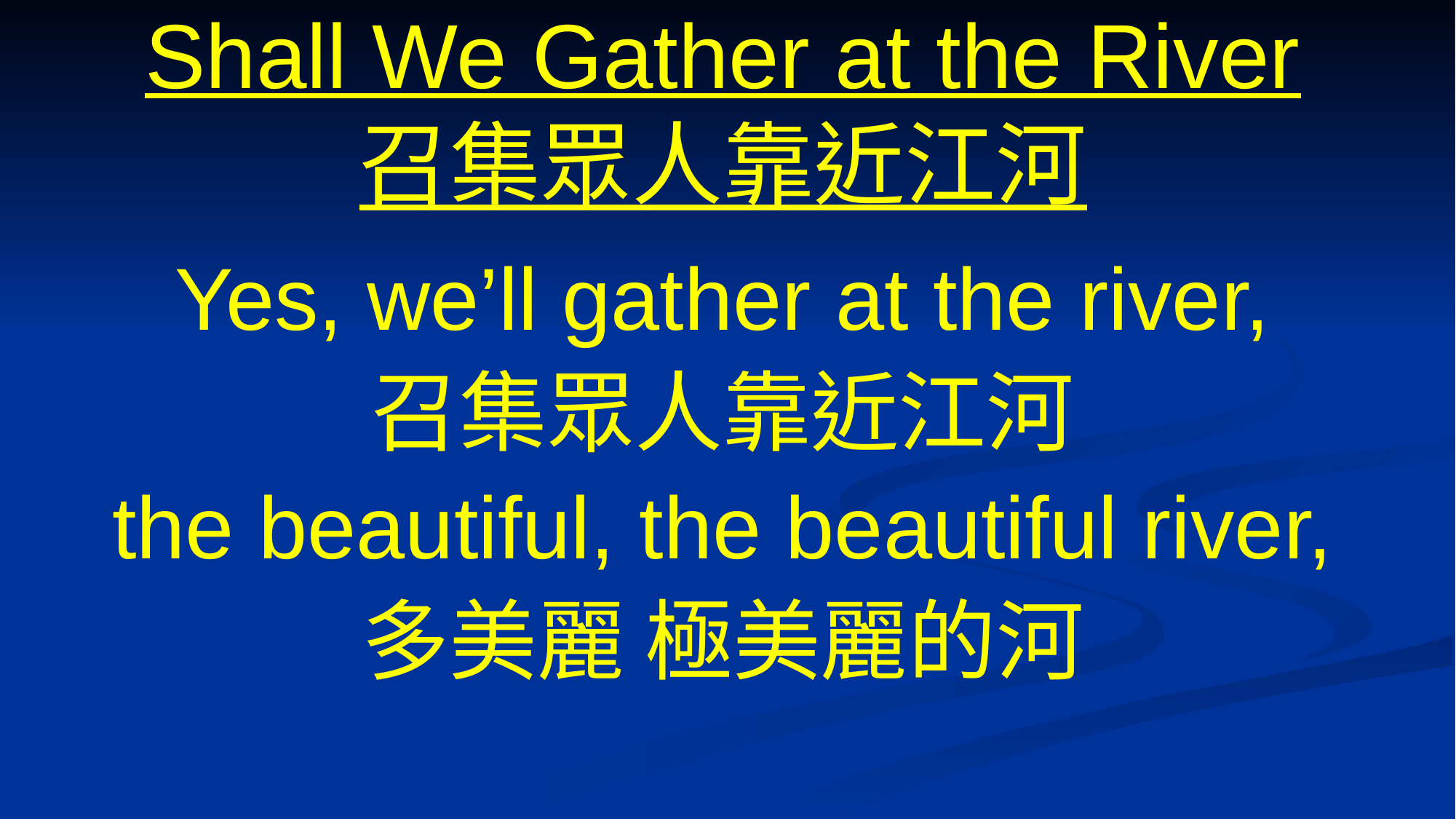

# Shall We Gather at the River 召集眾人靠近江河
Yes, we’ll gather at the river,
召集眾人靠近江河
the beautiful, the beautiful river,
多美麗 極美麗的河